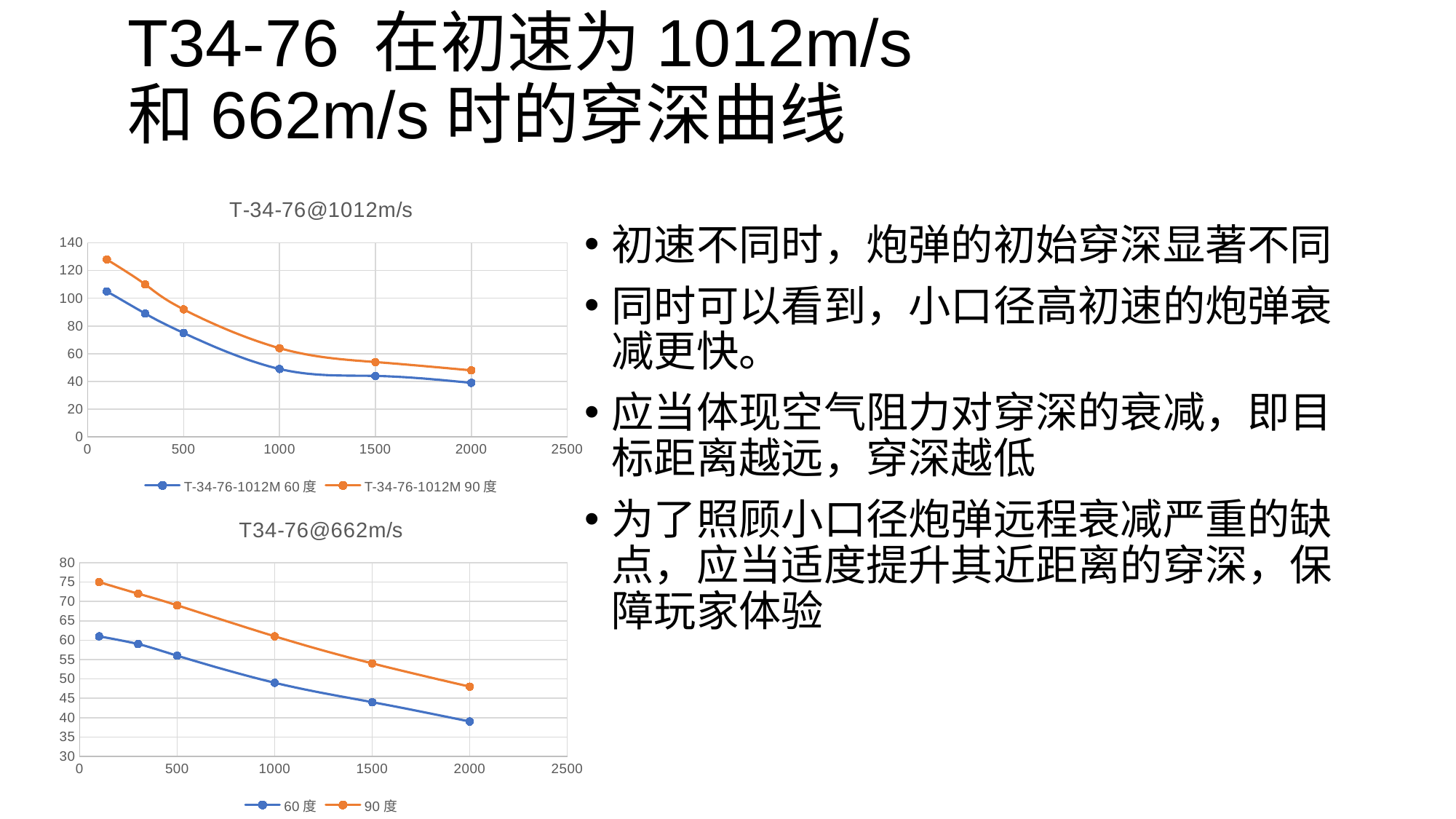

T34-76 在初速为1012m/s
和662m/s时的穿深曲线

### Chart: T-34-76@1012m/s

| Category | T-34-76-1012M | T-34-76-1012M |
|---|---|---|
初速不同时，炮弹的初始穿深显著不同
同时可以看到，小口径高初速的炮弹衰减更快。
应当体现空气阻力对穿深的衰减，即目标距离越远，穿深越低
为了照顾小口径炮弹远程衰减严重的缺点，应当适度提升其近距离的穿深，保障玩家体验

### Chart: T34-76@662m/s

| Category | 60度 | 90度 |
|---|---|---|